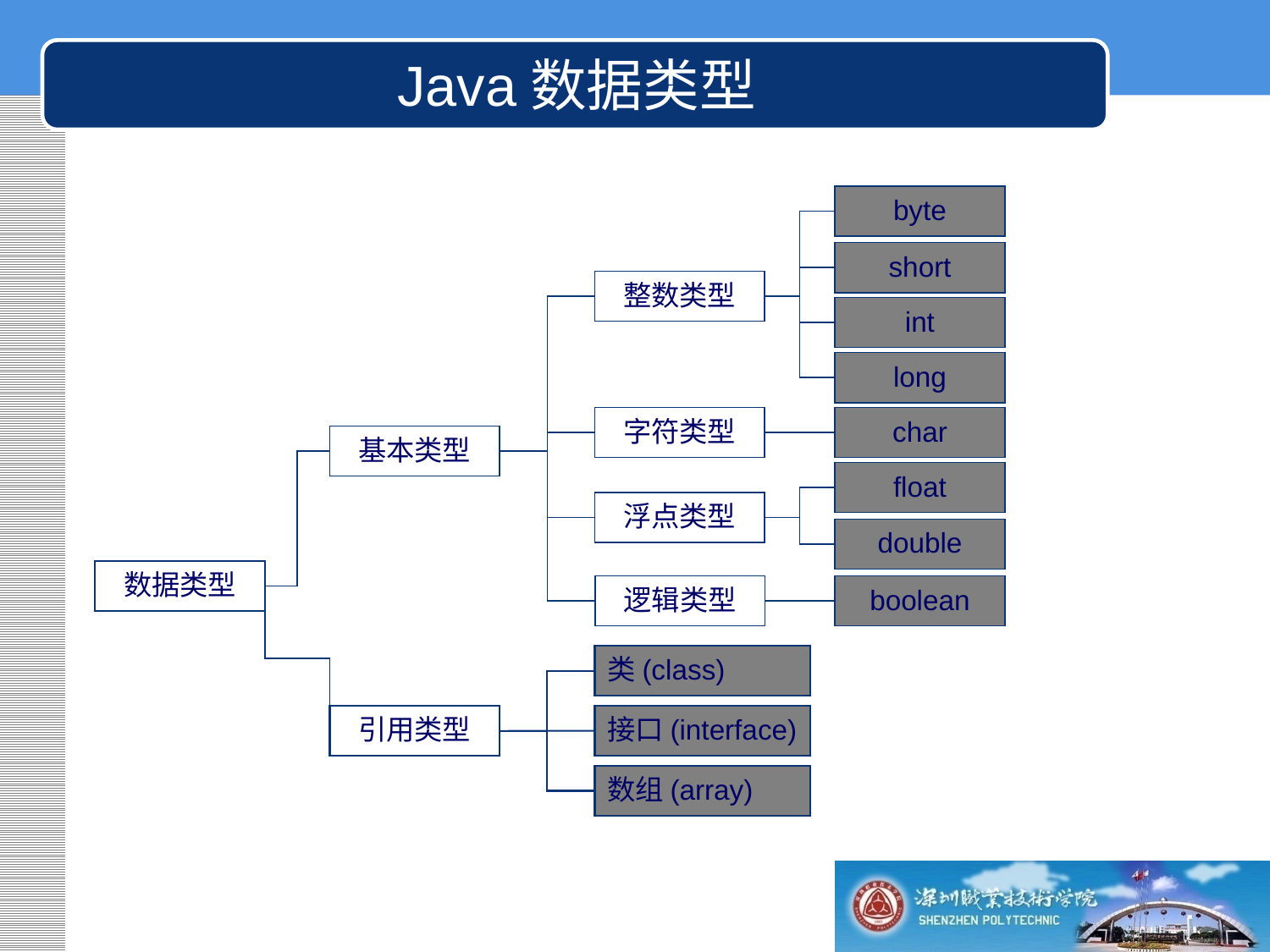

Java数据类型
byte
short
整数类型
int
long
字符类型
char
基本类型
float
浮点类型
double
数据类型
逻辑类型
boolean
类(class)
引用类型
接口(interface)
数组(array)